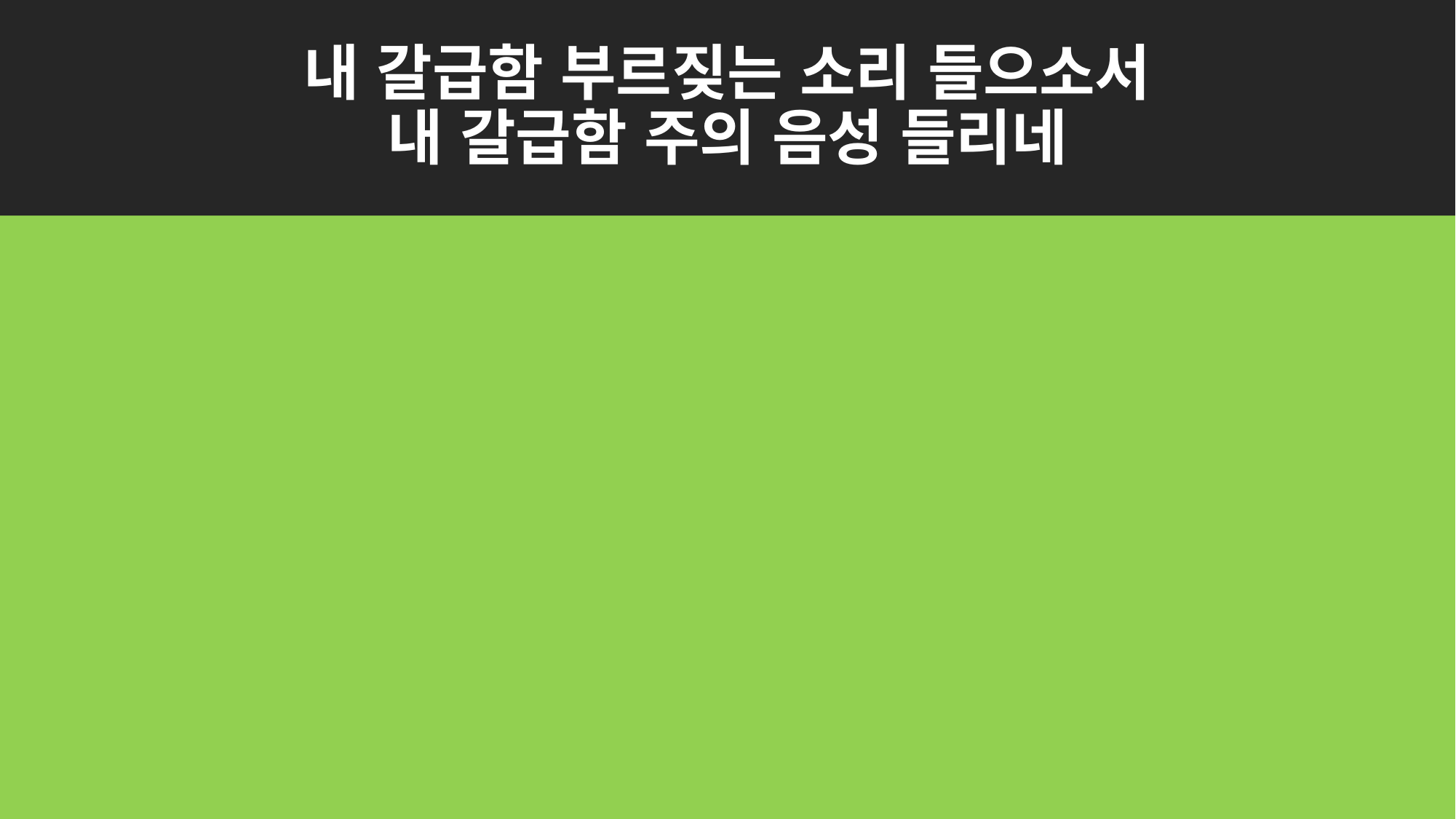

# 내 갈급함 부르짖는 소리 들으소서
내 갈급함 주의 음성 들리네